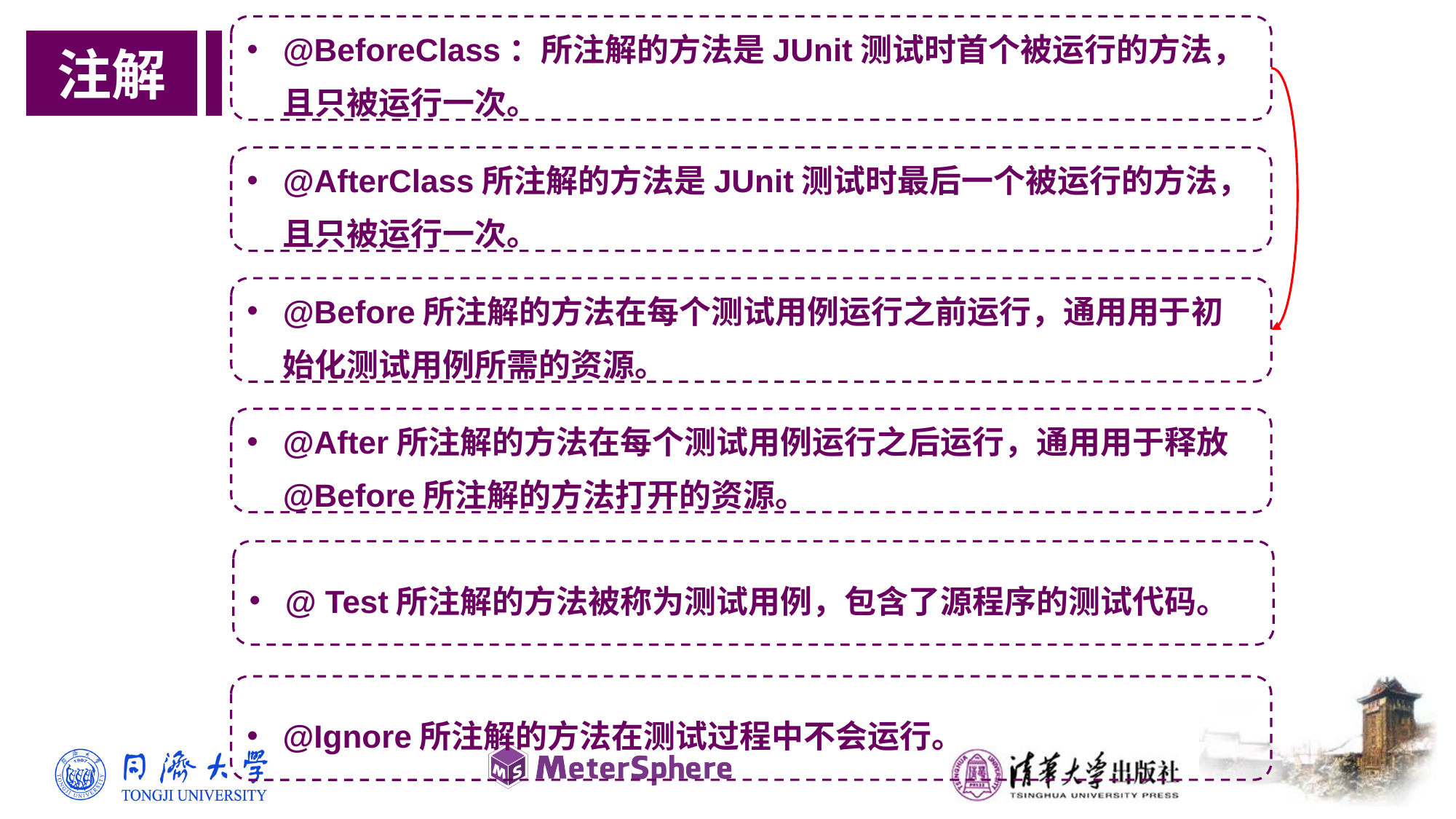

@BeforeClass：所注解的方法是JUnit测试时首个被运行的方法，且只被运行一次。

注解
@AfterClass所注解的方法是JUnit测试时最后一个被运行的方法，且只被运行一次。
@Before所注解的方法在每个测试用例运行之前运行，通用用于初始化测试用例所需的资源。
@After所注解的方法在每个测试用例运行之后运行，通用用于释放@Before所注解的方法打开的资源。
@ Test所注解的方法被称为测试用例，包含了源程序的测试代码。
@Ignore所注解的方法在测试过程中不会运行。